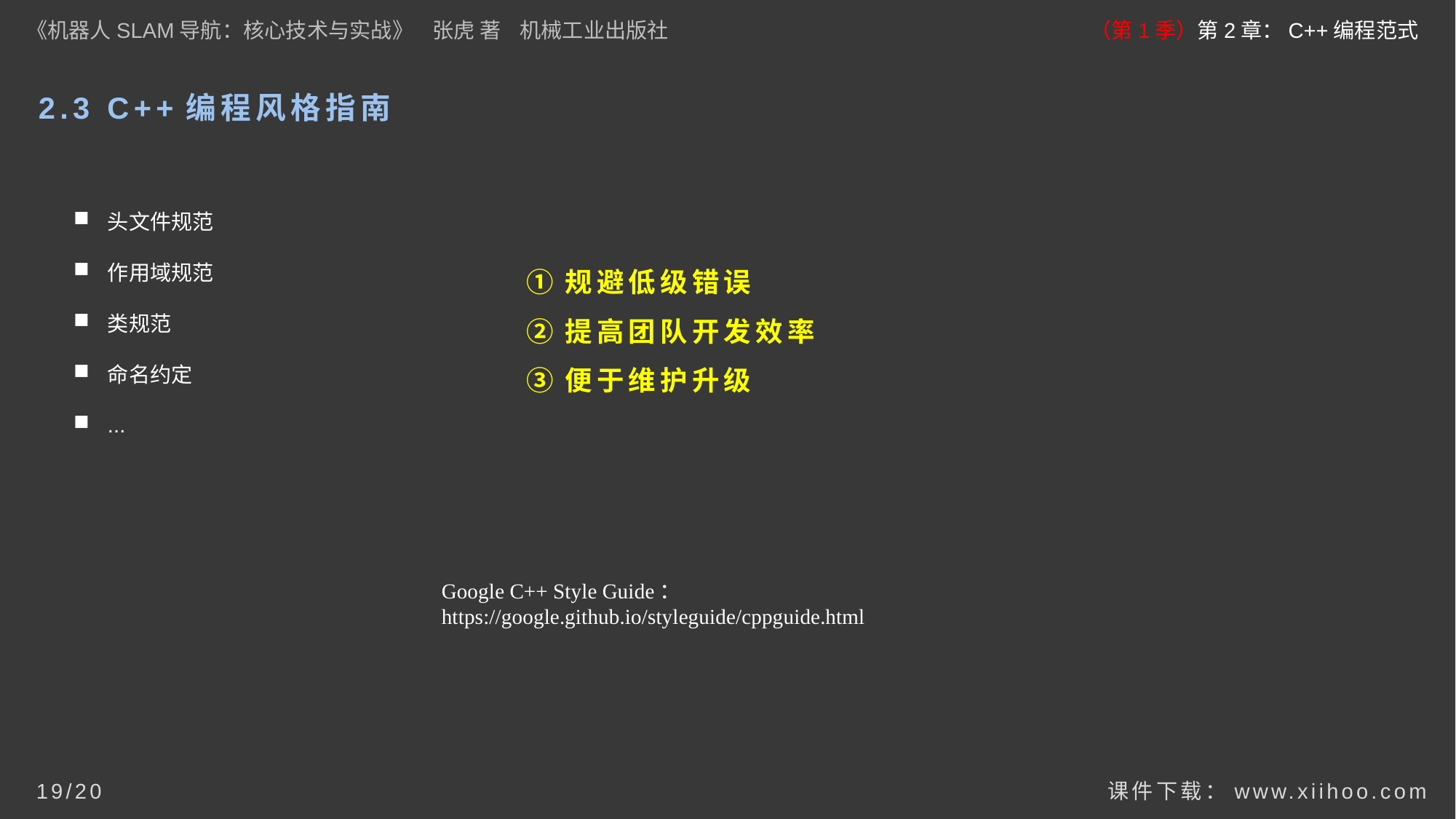

《机器人SLAM导航：核心技术与实战》    张虎 著    机械工业出版社
（第1季）第2章：C++编程范式
# 2.3 C++编程风格指南
头文件规范
作用域规范
类规范
命名约定
...
①规避低级错误
②提高团队开发效率
③便于维护升级
Google C++ Style Guide：
https://google.github.io/styleguide/cppguide.html
课件下载：www.xiihoo.com
19/20